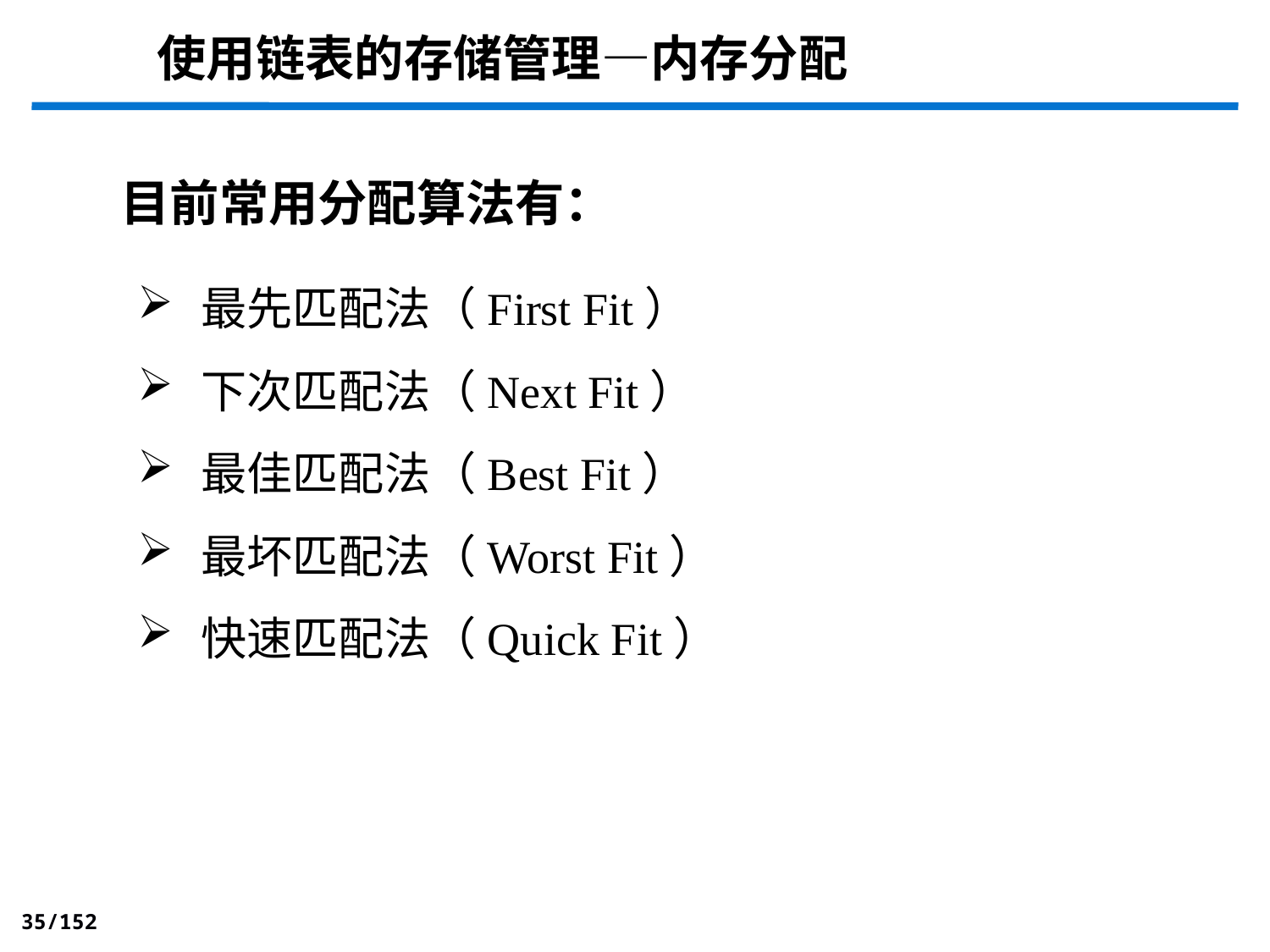

使用链表的存储管理—内存分配
目前常用分配算法有：
最先匹配法（First Fit）
下次匹配法（Next Fit）
最佳匹配法（Best Fit）
最坏匹配法（Worst Fit）
快速匹配法（Quick Fit）